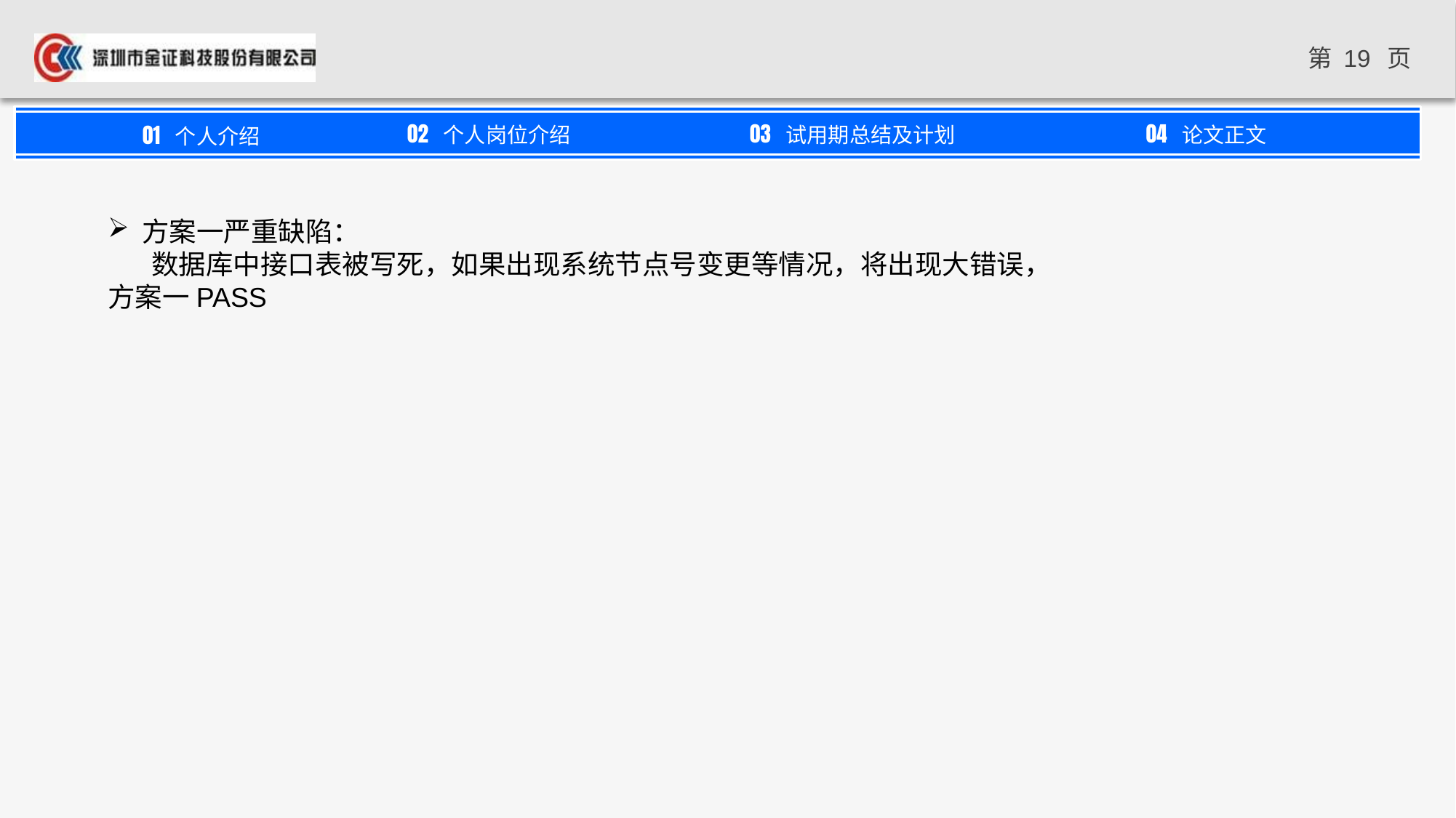

方案一严重缺陷：
      数据库中接口表被写死，如果出现系统节点号变更等情况，将出现大错误，方案一PASS